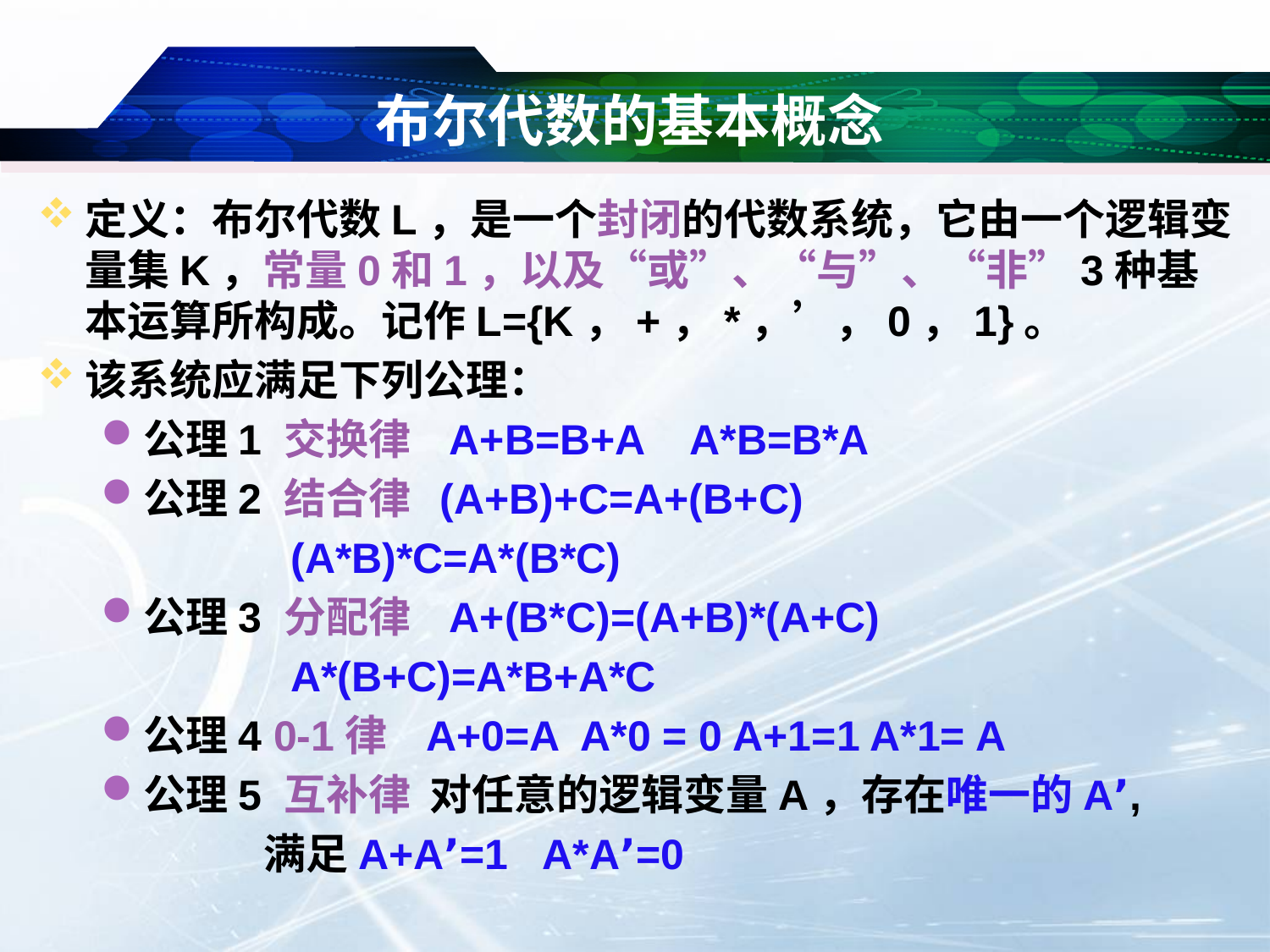

# 布尔代数的基本概念
定义：布尔代数L，是一个封闭的代数系统，它由一个逻辑变量集K，常量0和1，以及“或”、“与”、“非”3种基本运算所构成。记作L={K，+，*，’，0，1}。
该系统应满足下列公理：
公理1 交换律   A+B=B+A    A*B=B*A
公理2 结合律  (A+B)+C=A+(B+C)
                (A*B)*C=A*(B*C)
公理3 分配律   A+(B*C)=(A+B)*(A+C)
                A*(B+C)=A*B+A*C
公理4 0-1律   A+0=A  A*0 = 0 A+1=1 A*1= A
公理5 互补律  对任意的逻辑变量A，存在唯一的A’,
                满足A+A’=1   A*A’=0